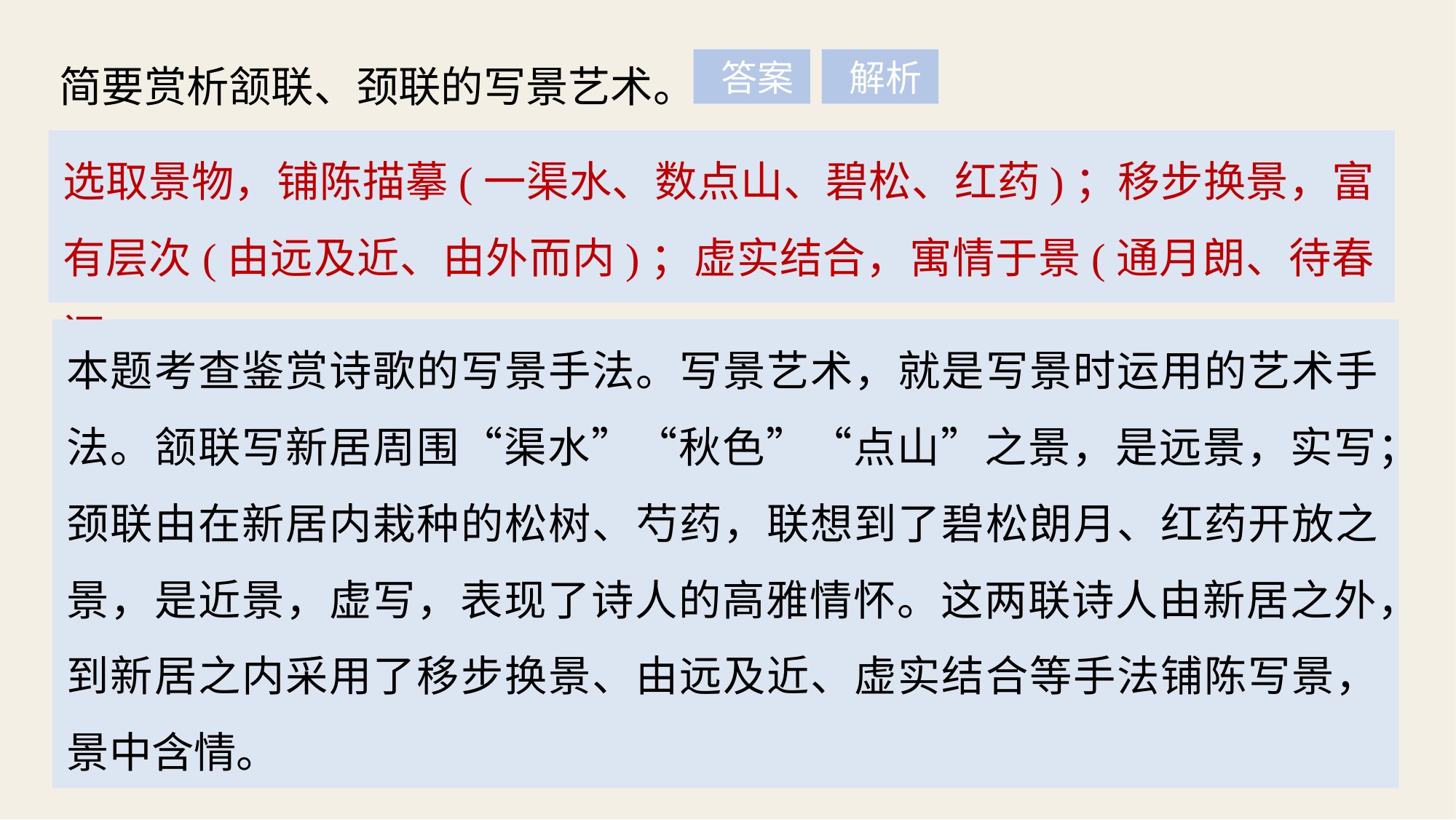

简要赏析颔联、颈联的写景艺术。
 答案
 解析
选取景物，铺陈描摹(一渠水、数点山、碧松、红药)；移步换景，富有层次(由远及近、由外而内)；虚实结合，寓情于景(通月朗、待春还)。

本题考查鉴赏诗歌的写景手法。写景艺术，就是写景时运用的艺术手法。颔联写新居周围“渠水”“秋色”“点山”之景，是远景，实写；颈联由在新居内栽种的松树、芍药，联想到了碧松朗月、红药开放之景，是近景，虚写，表现了诗人的高雅情怀。这两联诗人由新居之外，到新居之内采用了移步换景、由远及近、虚实结合等手法铺陈写景，景中含情。